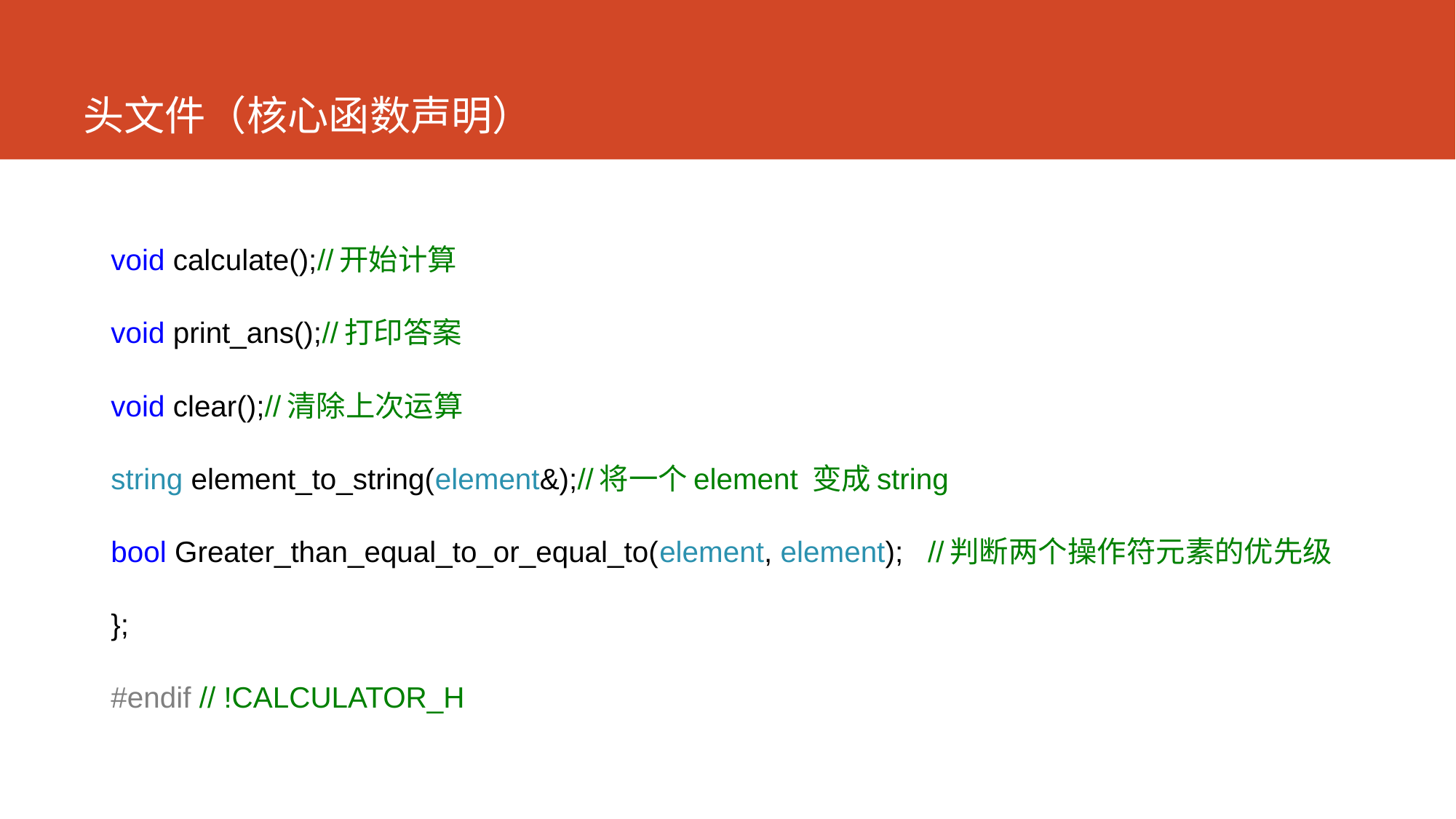

# 头文件（核心函数声明）
void calculate();//开始计算
void print_ans();//打印答案
void clear();//清除上次运算
string element_to_string(element&);//将一个element 变成string
bool Greater_than_equal_to_or_equal_to(element, element);   //判断两个操作符元素的优先级
};
#endif // !CALCULATOR_H